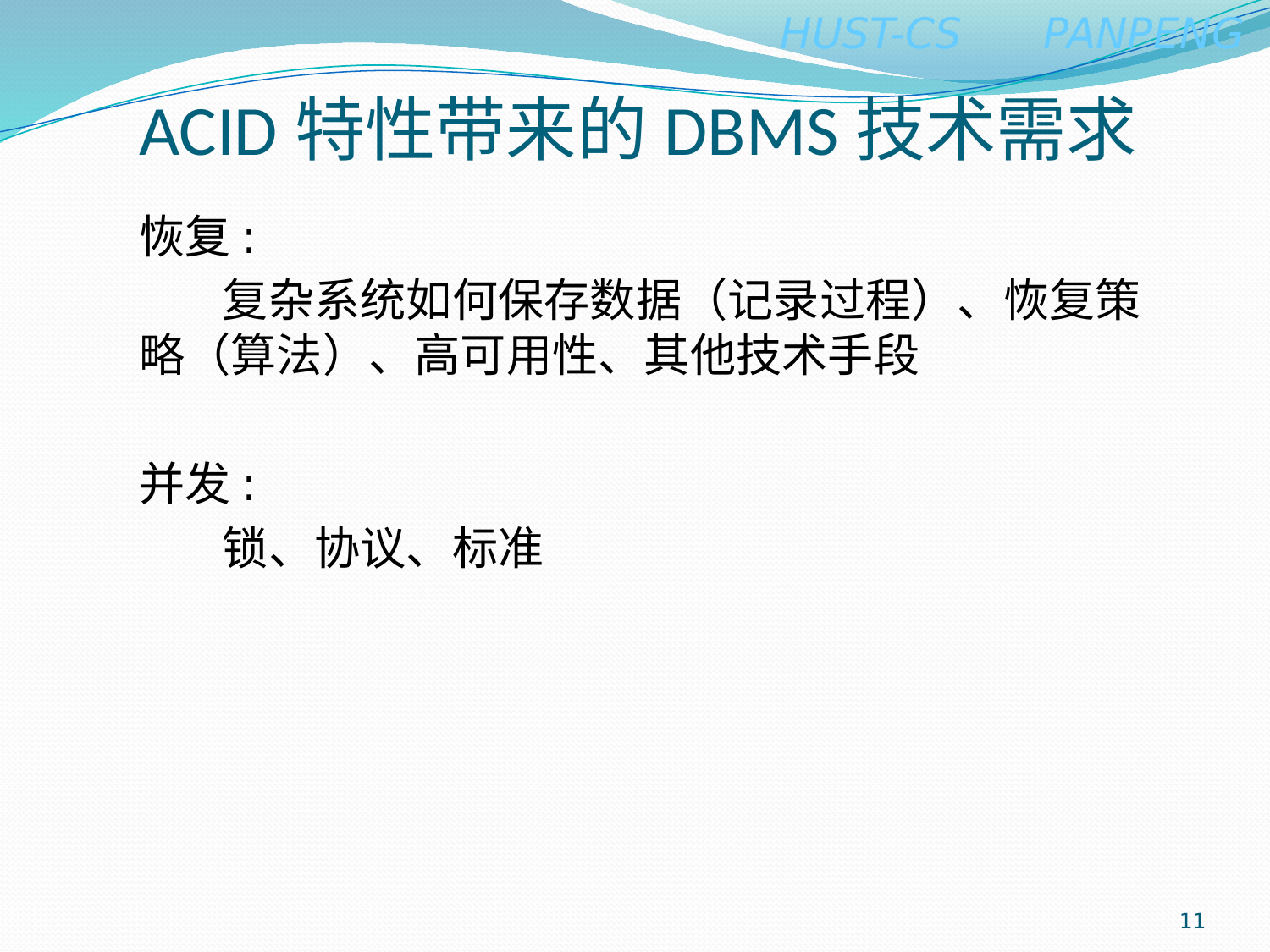

ACID特性带来的DBMS技术需求
恢复:
       复杂系统如何保存数据（记录过程）、恢复策略（算法）、高可用性、其他技术手段

并发:
       锁、协议、标准
11